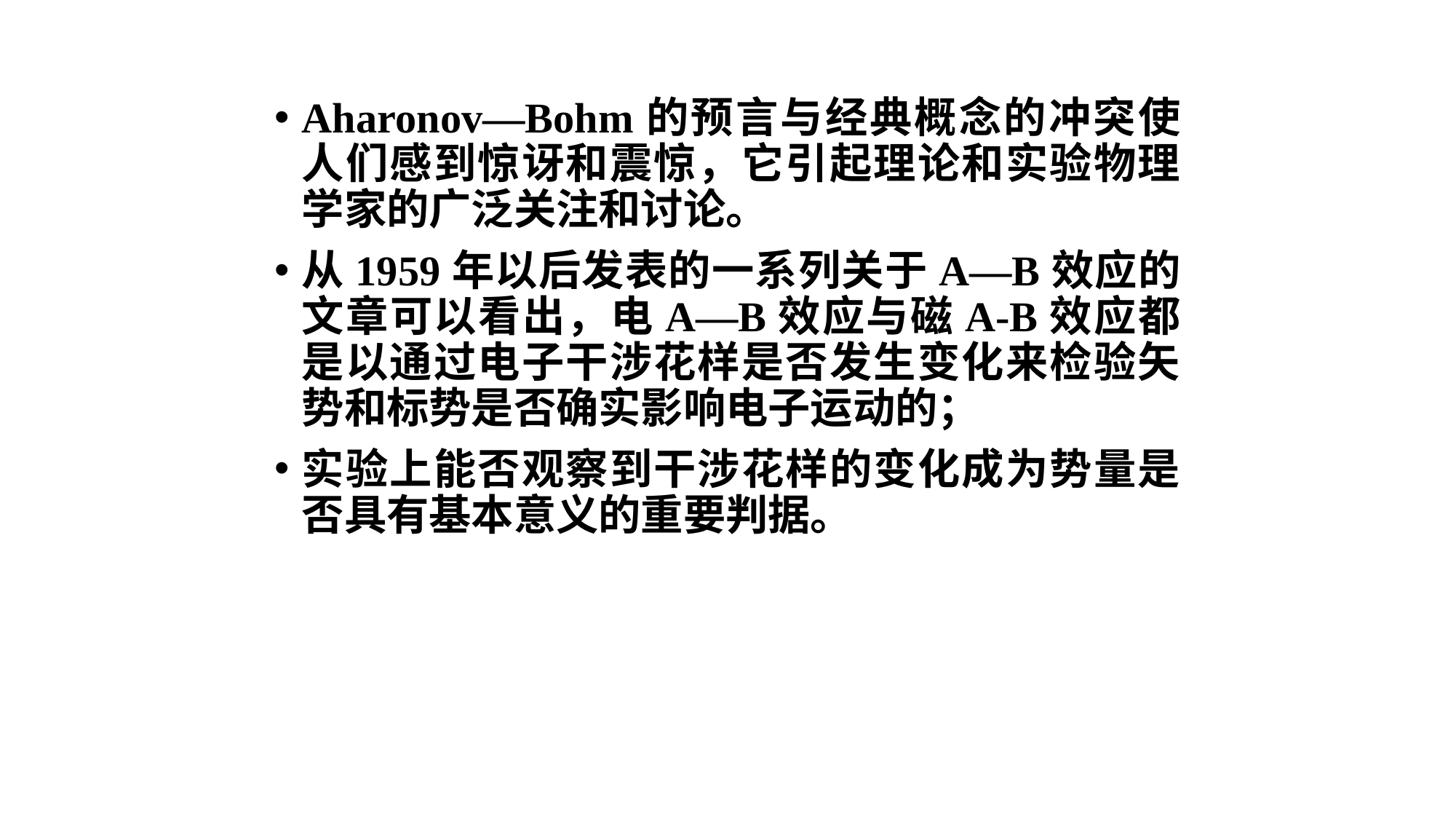

Aharonov—Bohm的预言与经典概念的冲突使人们感到惊讶和震惊，它引起理论和实验物理学家的广泛关注和讨论。
从1959年以后发表的一系列关于A—B效应的文章可以看出，电A—B效应与磁A-B效应都是以通过电子干涉花样是否发生变化来检验矢势和标势是否确实影响电子运动的；
实验上能否观察到干涉花样的变化成为势量是否具有基本意义的重要判据。